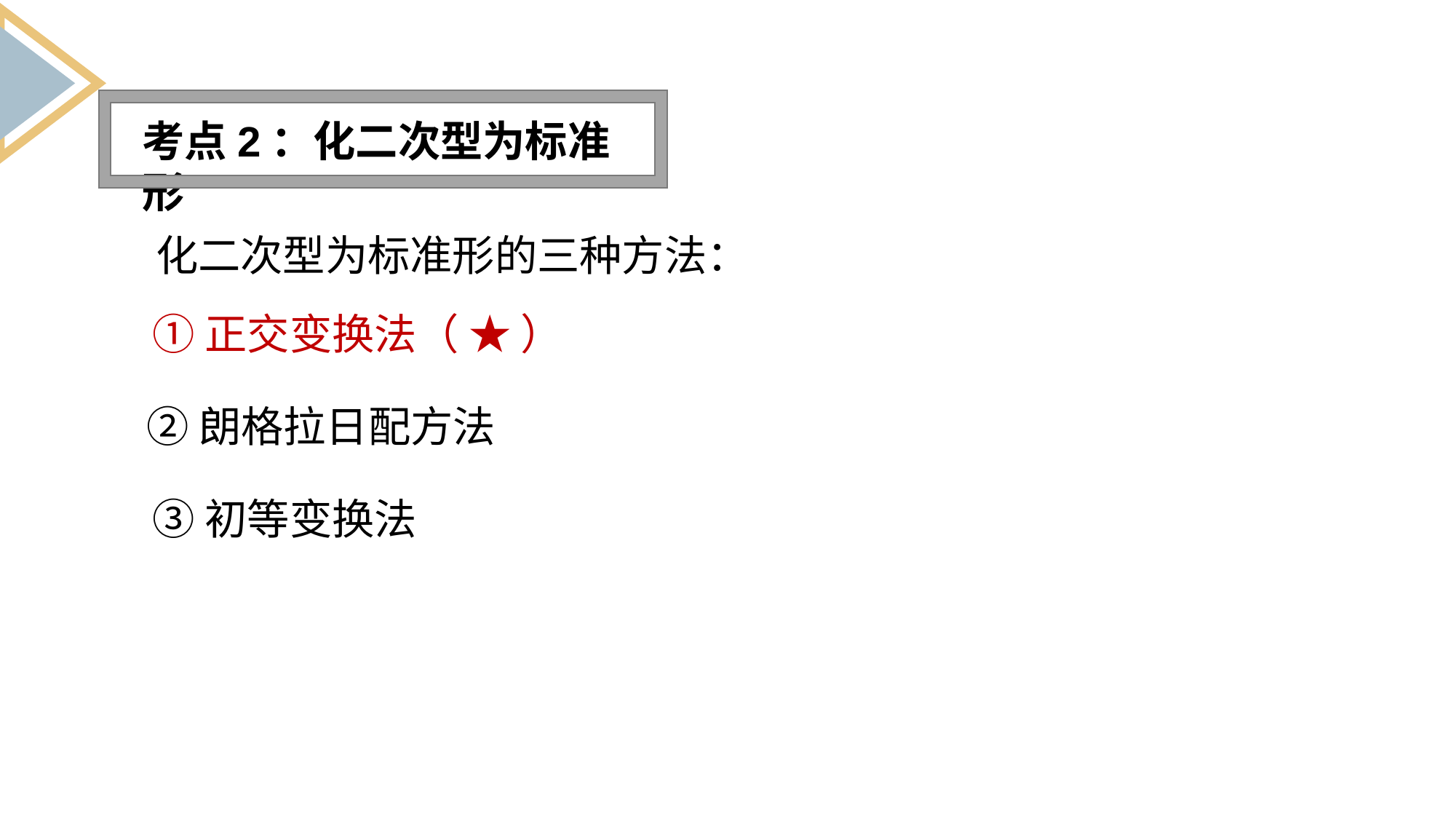

考点2：化二次型为标准形
化二次型为标准形的三种方法：
①正交变换法（ ★ ）
②朗格拉日配方法
③初等变换法